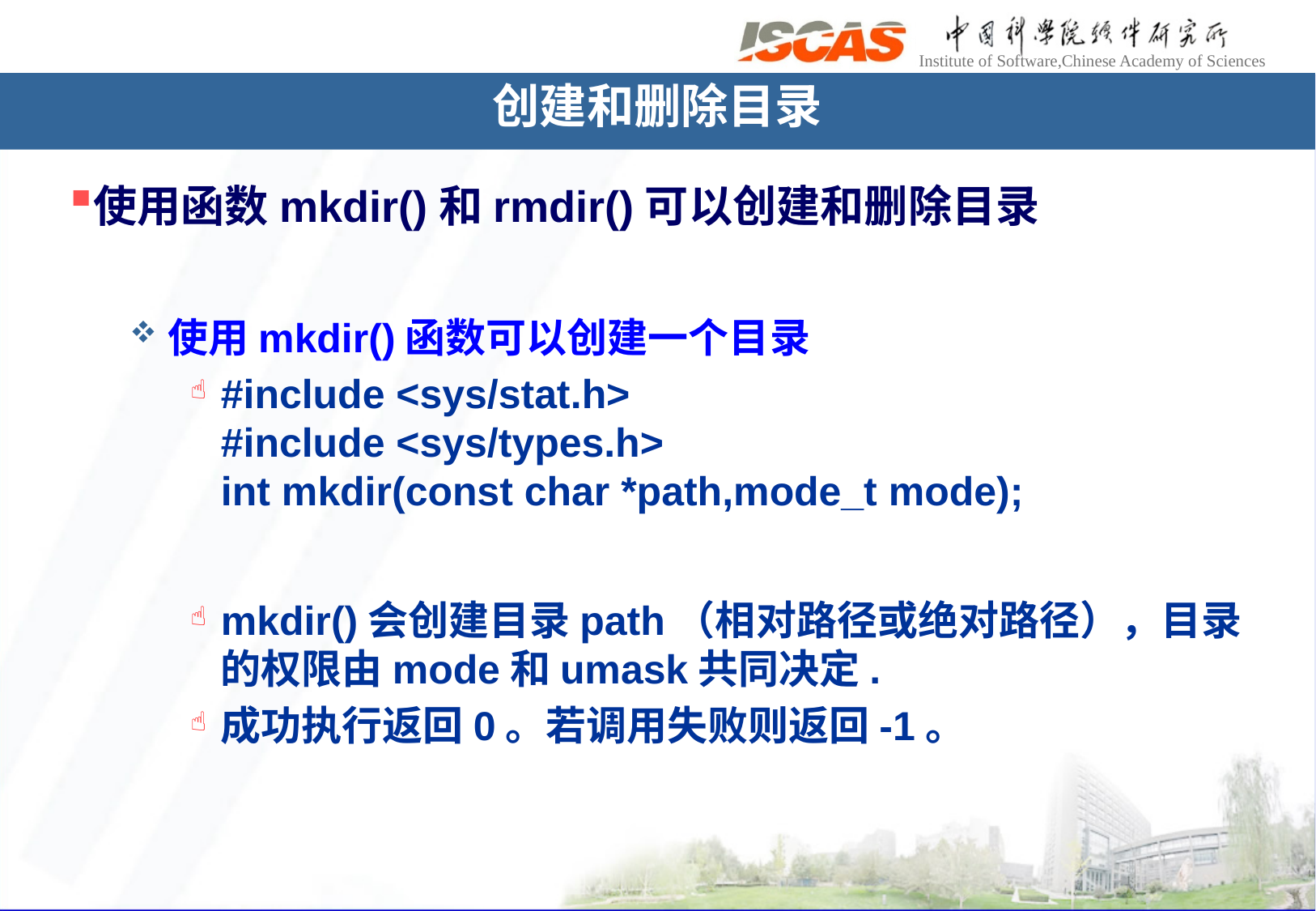

创建和删除目录

使用函数mkdir()和rmdir()可以创建和删除目录

使用mkdir()函数可以创建一个目录
#include <sys/stat.h>
#include <sys/types.h>
int mkdir(const char *path,mode_t mode);

mkdir()会创建目录path（相对路径或绝对路径），目录的权限由mode和umask共同决定.
成功执行返回0。若调用失败则返回-1。